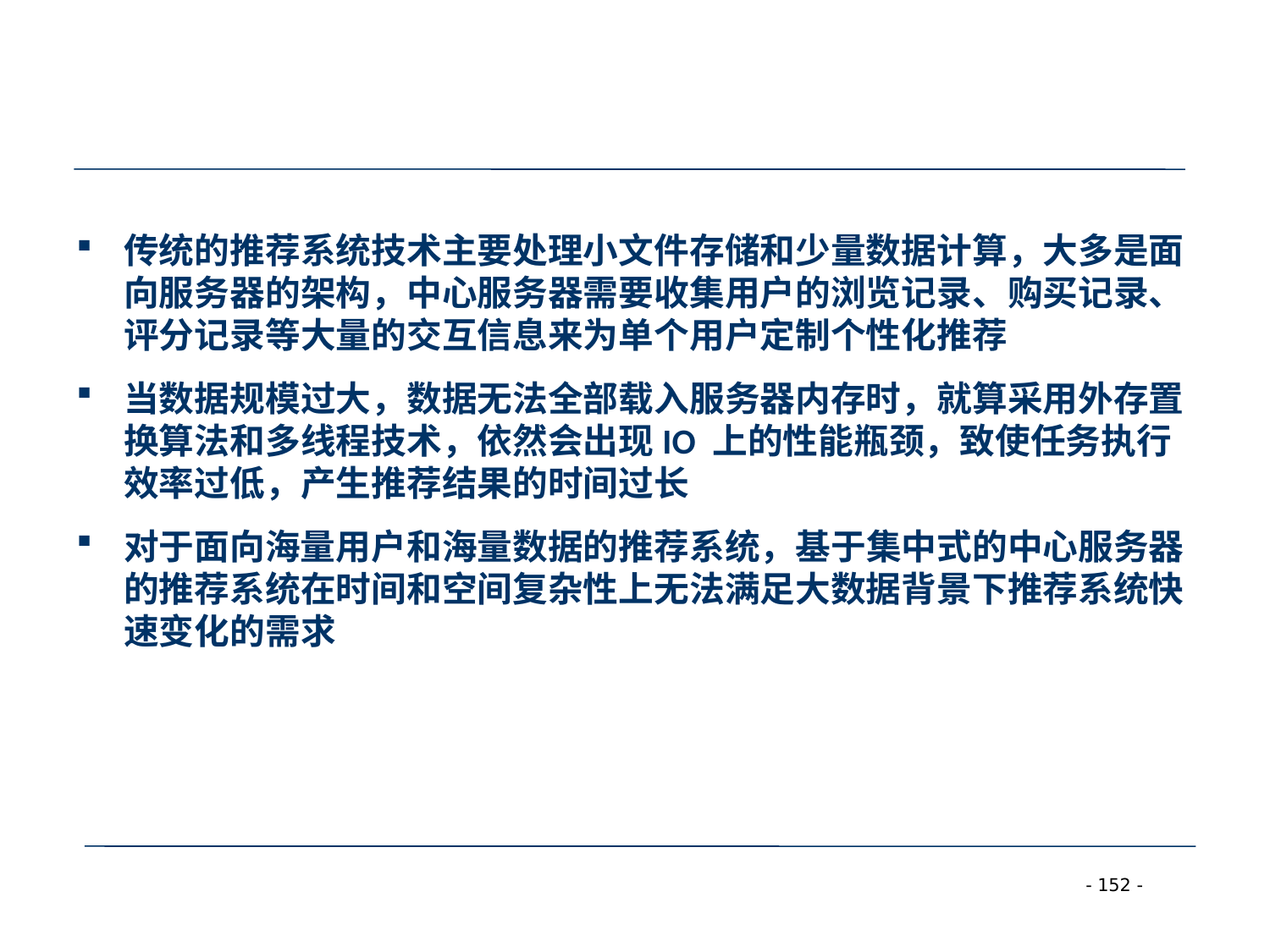

#
传统的推荐系统技术主要处理小文件存储和少量数据计算，大多是面向服务器的架构，中心服务器需要收集用户的浏览记录、购买记录、评分记录等大量的交互信息来为单个用户定制个性化推荐
当数据规模过大，数据无法全部载入服务器内存时，就算采用外存置换算法和多线程技术，依然会出现IO 上的性能瓶颈，致使任务执行效率过低，产生推荐结果的时间过长
对于面向海量用户和海量数据的推荐系统，基于集中式的中心服务器的推荐系统在时间和空间复杂性上无法满足大数据背景下推荐系统快速变化的需求